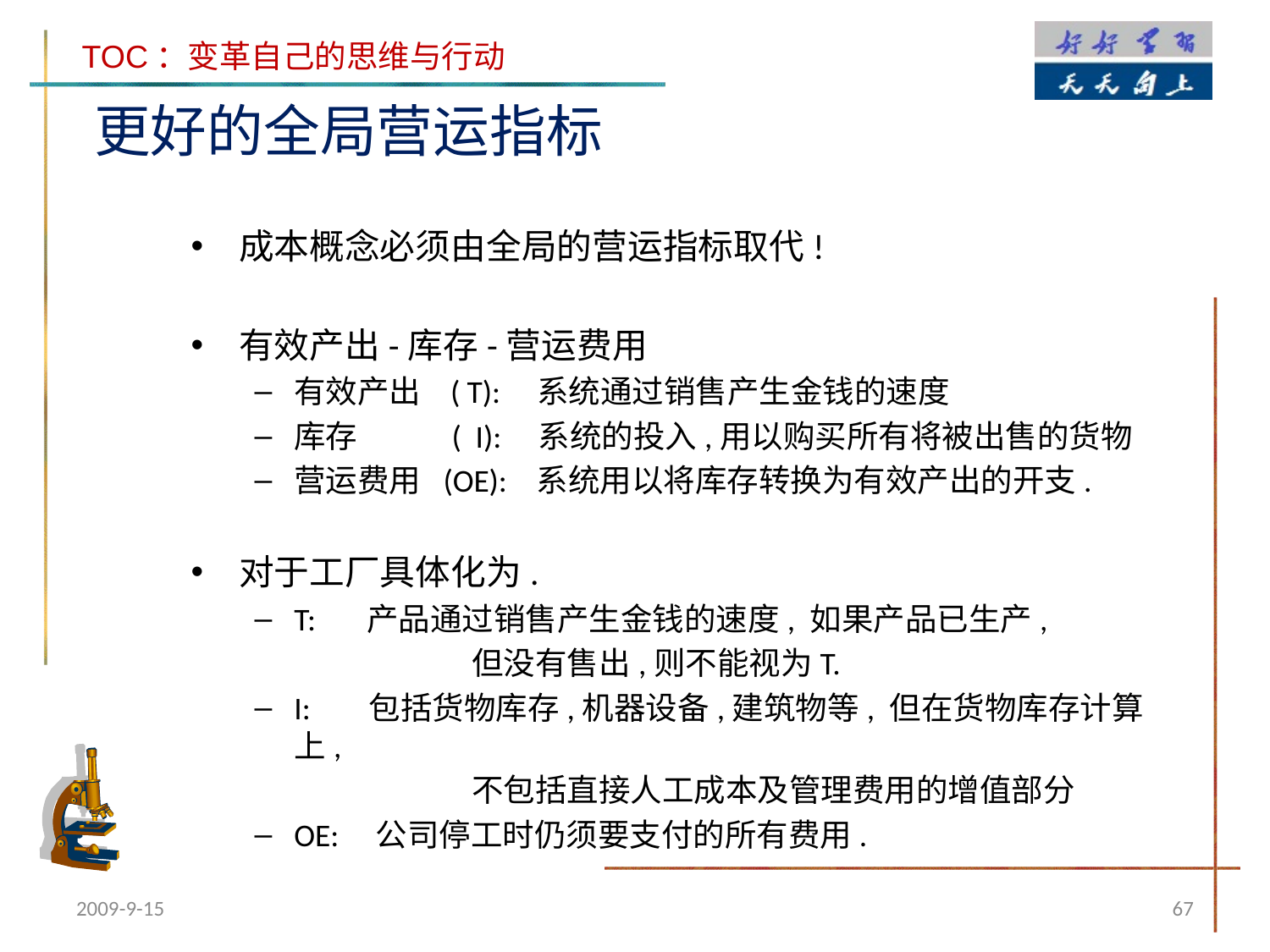

更好的全局营运指标
成本概念必须由全局的营运指标取代!

有效产出-库存-营运费用
有效产出   ( T):    系统通过销售产生金钱的速度
库存            (  I):    系统的投入,用以购买所有将被出售的货物
营运费用  (OE):   系统用以将库存转换为有效产出的开支.

对于工厂具体化为.
T:      产品通过销售产生金钱的速度, 如果产品已生产,
		      但没有售出,则不能视为T.
I:       包括货物库存,机器设备,建筑物等, 但在货物库存计算上,
		      不包括直接人工成本及管理费用的增值部分
OE:    公司停工时仍须要支付的所有费用.

2009-9-15
67